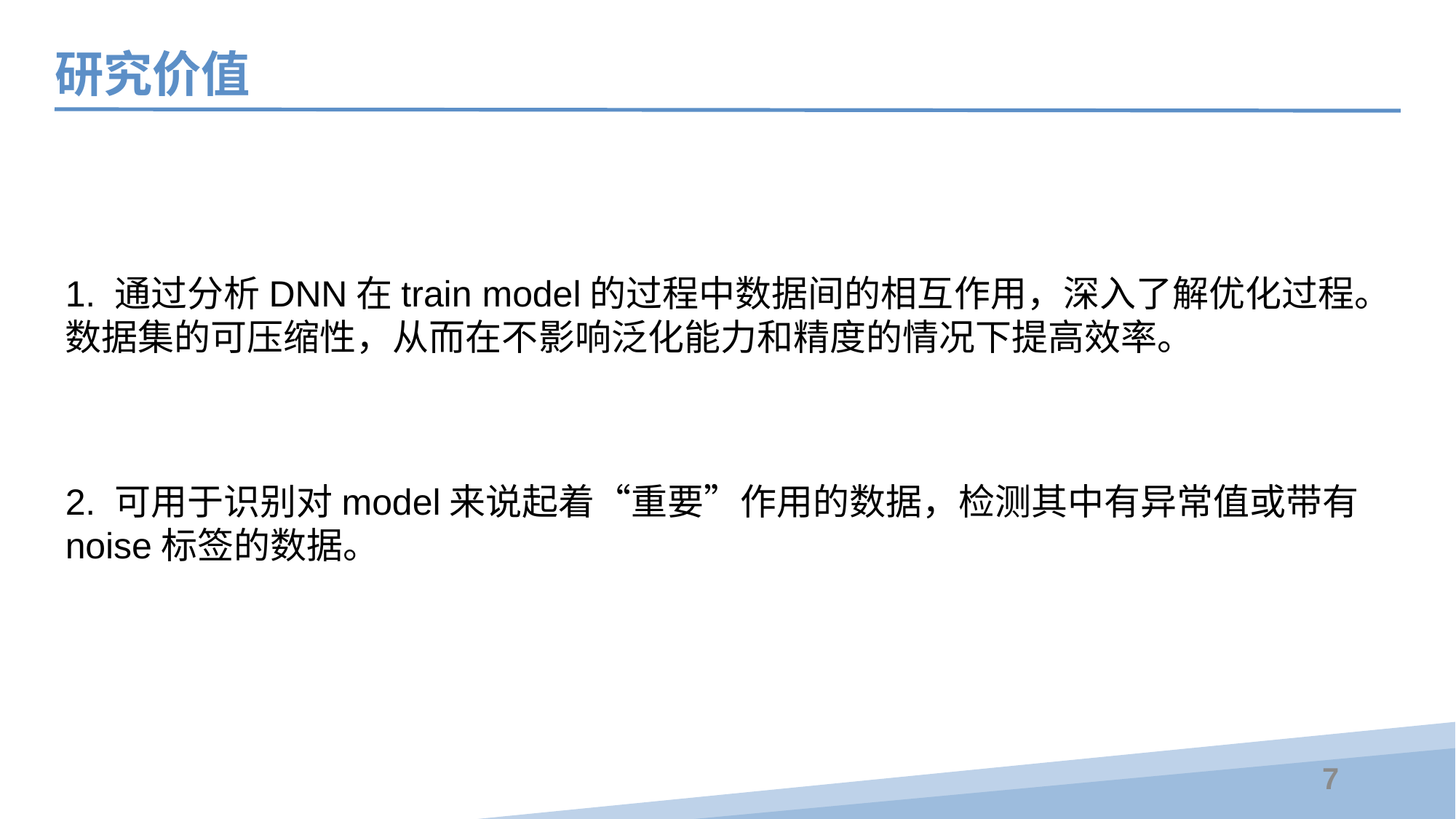

研究价值
1. 通过分析DNN在train model的过程中数据间的相互作用，深入了解优化过程。数据集的可压缩性，从而在不影响泛化能力和精度的情况下提高效率。
2. 可用于识别对model来说起着“重要”作用的数据，检测其中有异常值或带有noise标签的数据。

7